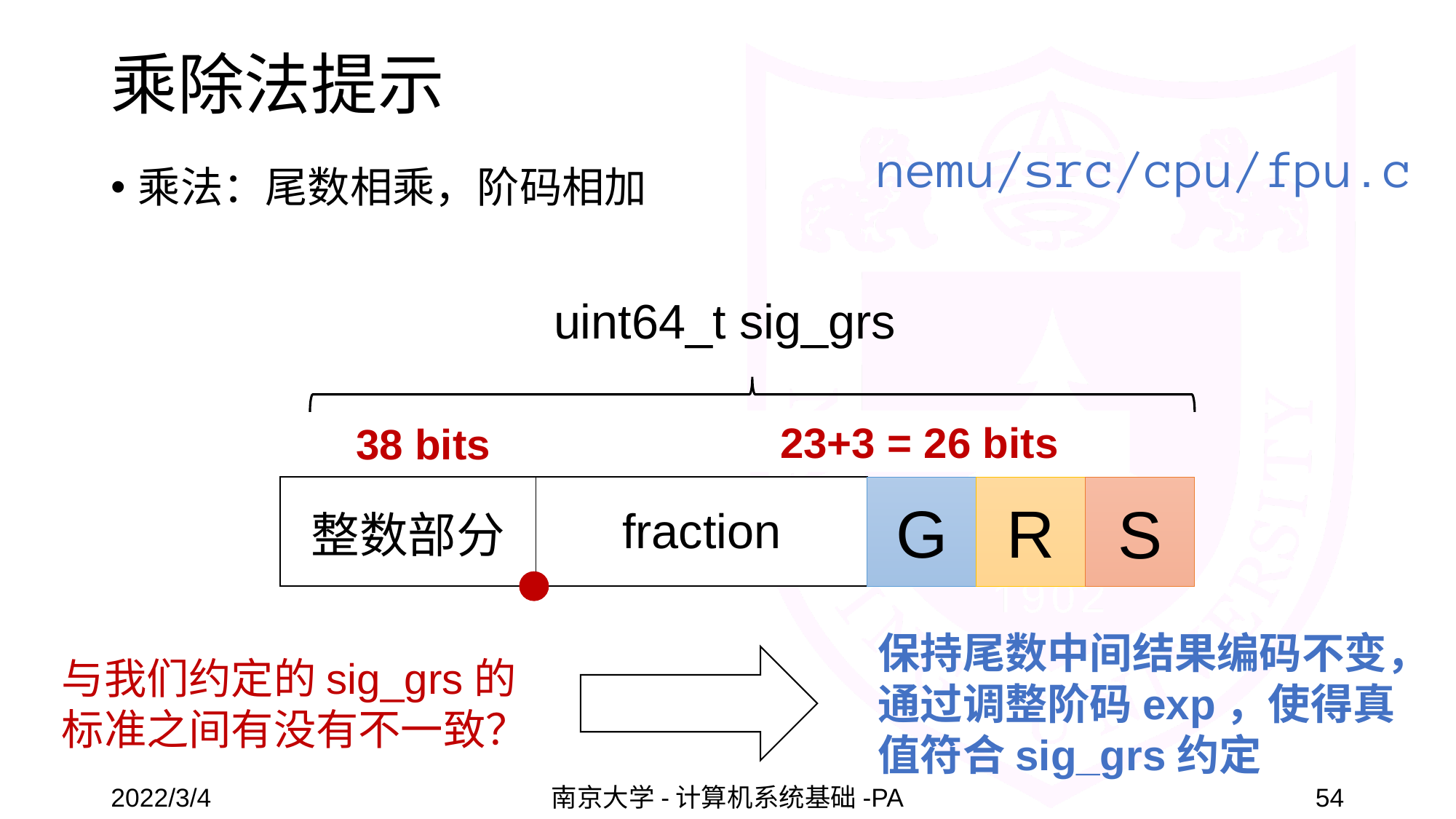

# 乘除法提示
nemu/src/cpu/fpu.c
乘法：尾数相乘，阶码相加
uint64_t sig_grs
23+3 = 26 bits
38 bits
| 整数部分 | fraction |
| --- | --- |
G
R
S

保持尾数中间结果编码不变，通过调整阶码exp，使得真值符合sig_grs约定
与我们约定的sig_grs的标准之间有没有不一致？

2022/3/4
南京大学-计算机系统基础-PA
54